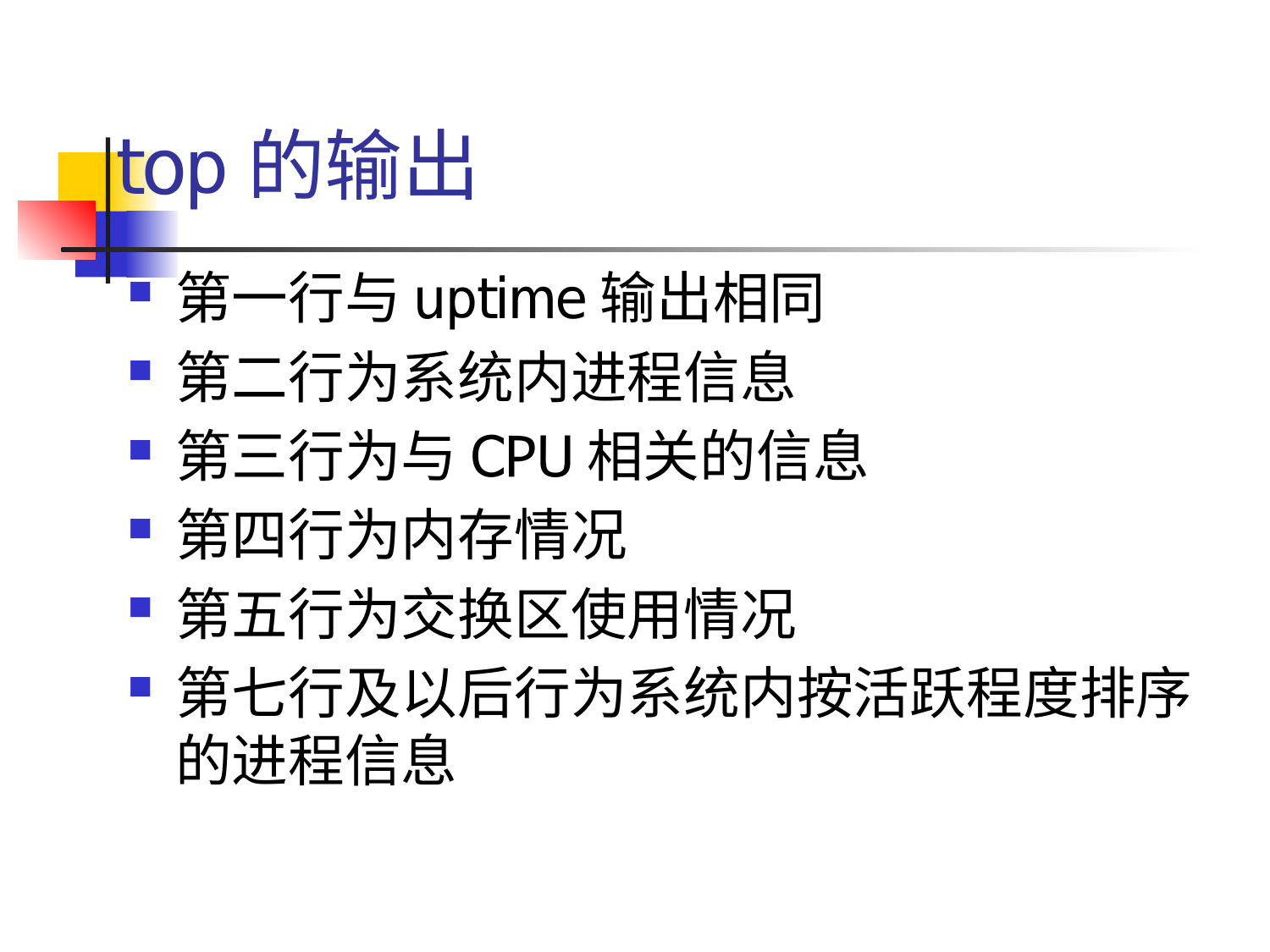

# top的输出
第一行与uptime输出相同
第二行为系统内进程信息
第三行为与CPU相关的信息
第四行为内存情况
第五行为交换区使用情况
第七行及以后行为系统内按活跃程度排序的进程信息